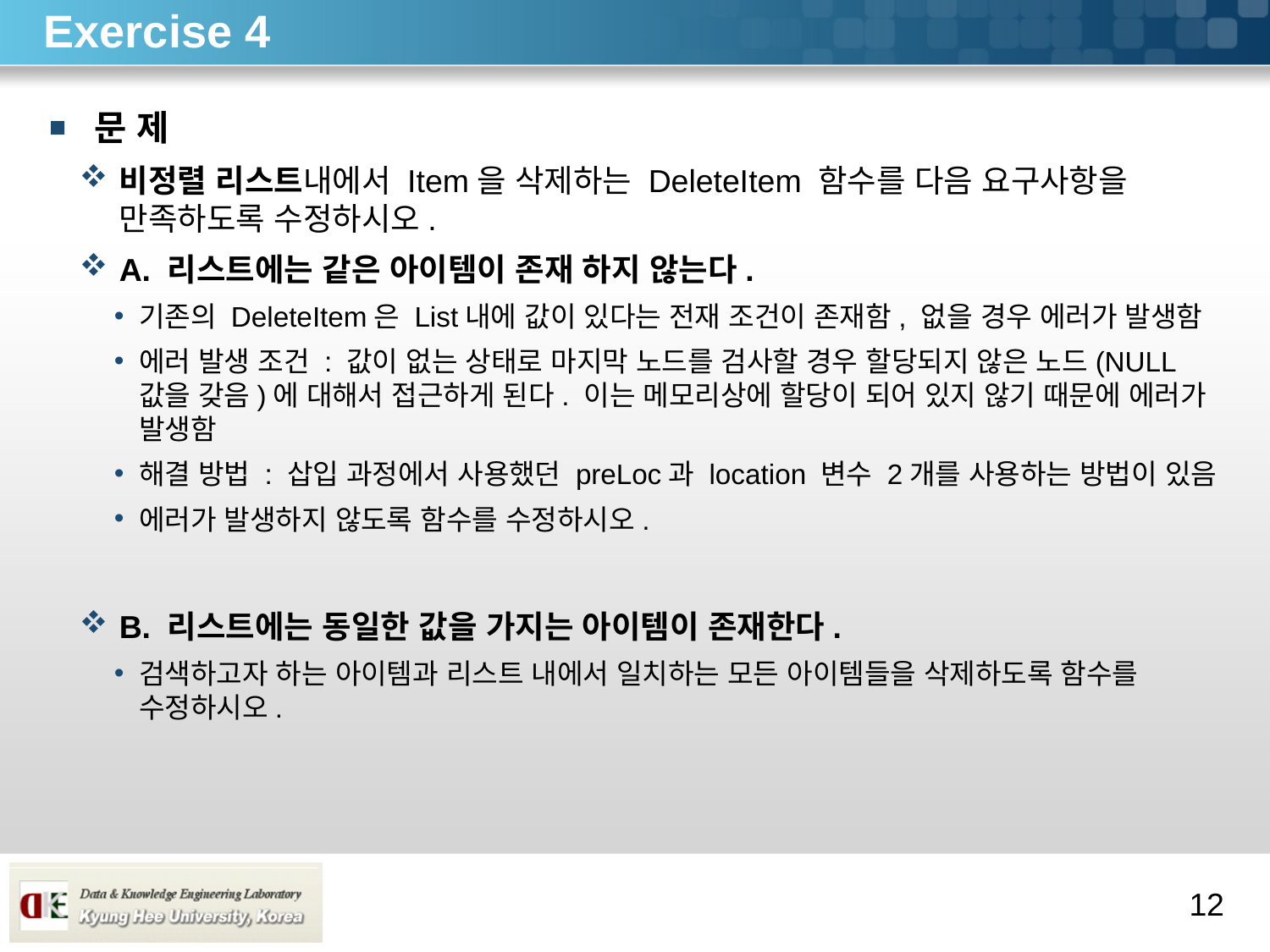

# Exercise 4
문 제
비정렬 리스트내에서 Item을 삭제하는 DeleteItem 함수를 다음 요구사항을 만족하도록 수정하시오.
A. 리스트에는 같은 아이템이 존재 하지 않는다.
기존의 DeleteItem은 List내에 값이 있다는 전재 조건이 존재함, 없을 경우 에러가 발생함
에러 발생 조건 : 값이 없는 상태로 마지막 노드를 검사할 경우 할당되지 않은 노드(NULL값을 갖음)에 대해서 접근하게 된다. 이는 메모리상에 할당이 되어 있지 않기 때문에 에러가 발생함
해결 방법 : 삽입 과정에서 사용했던 preLoc과 location 변수 2개를 사용하는 방법이 있음
에러가 발생하지 않도록 함수를 수정하시오.

B. 리스트에는 동일한 값을 가지는 아이템이 존재한다.
검색하고자 하는 아이템과 리스트 내에서 일치하는 모든 아이템들을 삭제하도록 함수를 수정하시오.